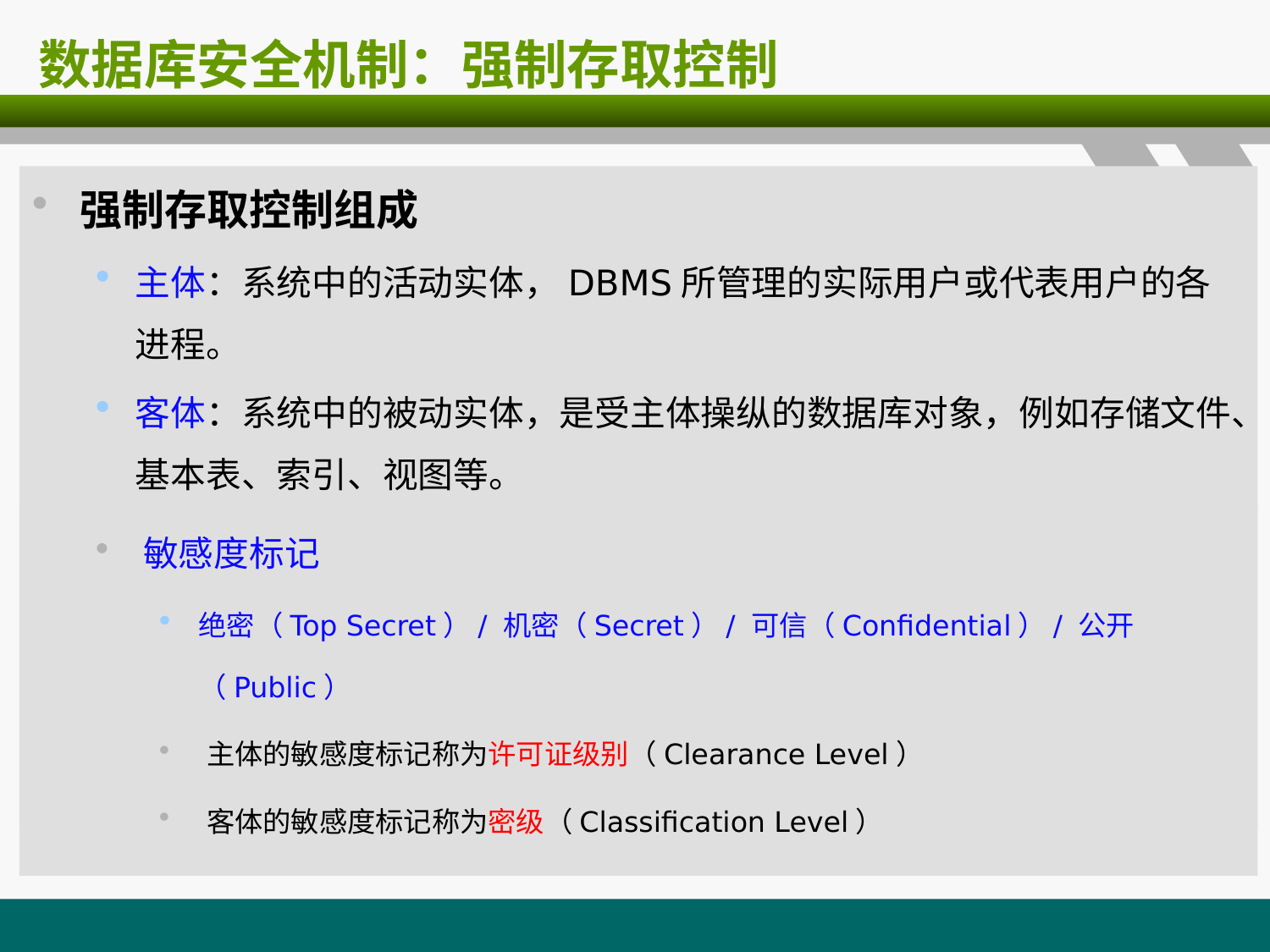

# 数据库安全机制：强制存取控制
强制存取控制组成
主体：系统中的活动实体，DBMS所管理的实际用户或代表用户的各进程。
客体：系统中的被动实体，是受主体操纵的数据库对象，例如存储文件、基本表、索引、视图等。
敏感度标记
绝密（Top Secret）/ 机密（Secret）/ 可信（Confidential）/ 公开（Public）
主体的敏感度标记称为许可证级别（Clearance Level）
客体的敏感度标记称为密级（Classification Level）